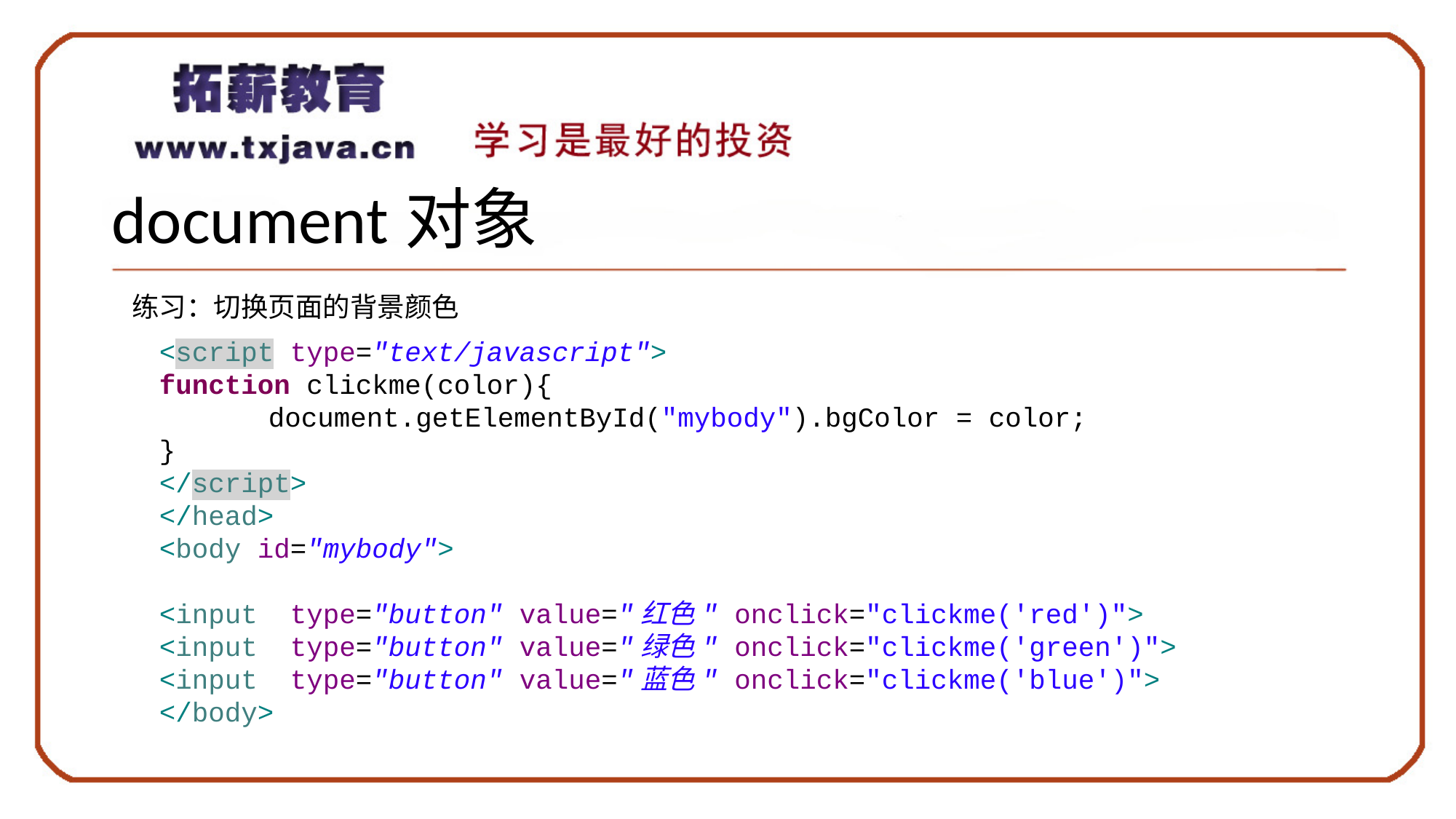

# document对象
练习：切换页面的背景颜色
<script type="text/javascript">
function clickme(color){
	document.getElementById("mybody").bgColor = color;
}
</script>
</head>
<body id="mybody">

<input  type="button" value="红色" onclick="clickme('red')">
<input  type="button" value="绿色" onclick="clickme('green')">
<input  type="button" value="蓝色" onclick="clickme('blue')">
</body>